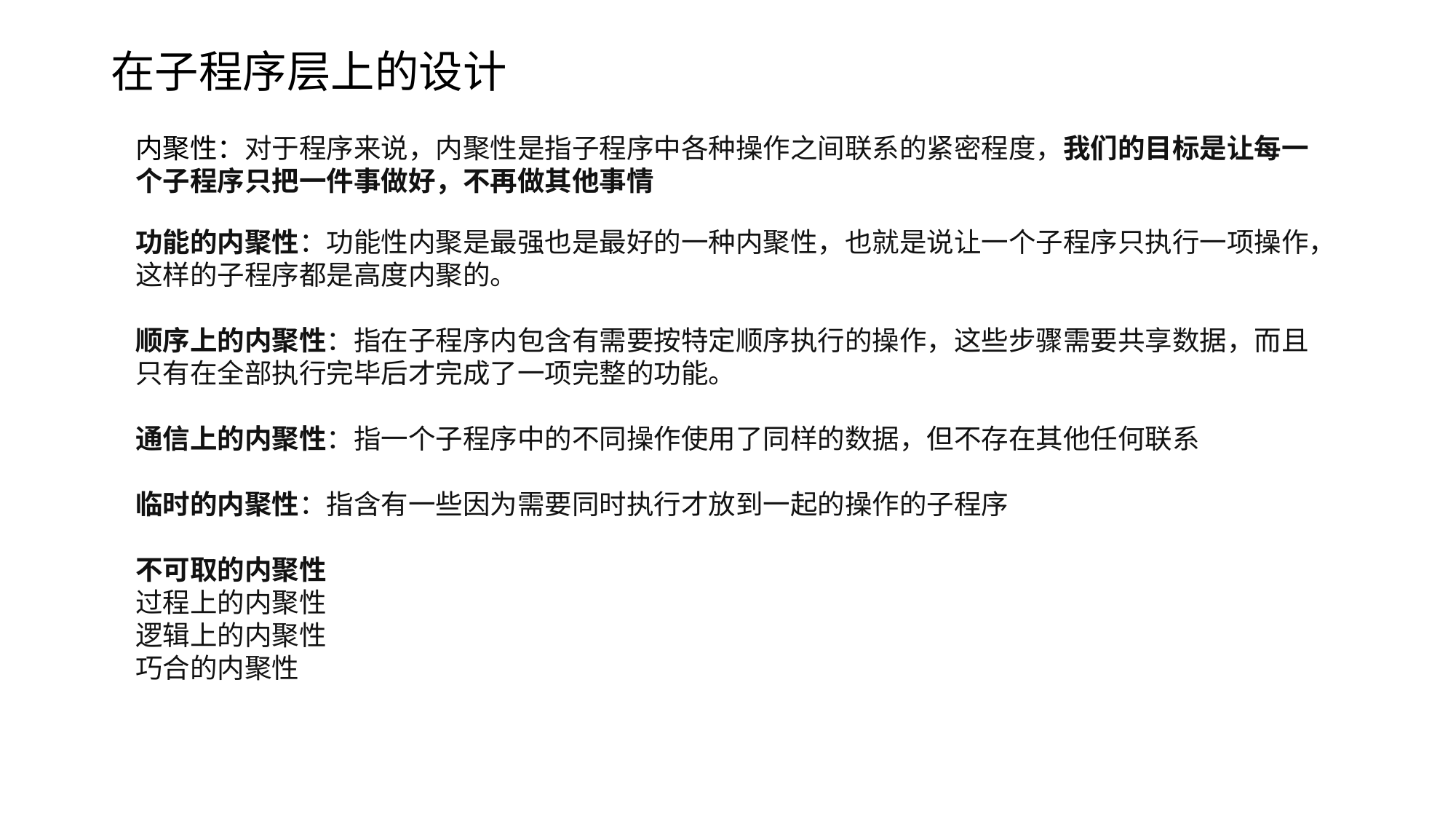

# 在子程序层上的设计
内聚性：对于程序来说，内聚性是指子程序中各种操作之间联系的紧密程度，我们的目标是让每一个子程序只把一件事做好，不再做其他事情
功能的内聚性：功能性内聚是最强也是最好的一种内聚性，也就是说让一个子程序只执行一项操作，这样的子程序都是高度内聚的。

顺序上的内聚性：指在子程序内包含有需要按特定顺序执行的操作，这些步骤需要共享数据，而且只有在全部执行完毕后才完成了一项完整的功能。

通信上的内聚性：指一个子程序中的不同操作使用了同样的数据，但不存在其他任何联系

临时的内聚性：指含有一些因为需要同时执行才放到一起的操作的子程序

不可取的内聚性
过程上的内聚性
逻辑上的内聚性
巧合的内聚性